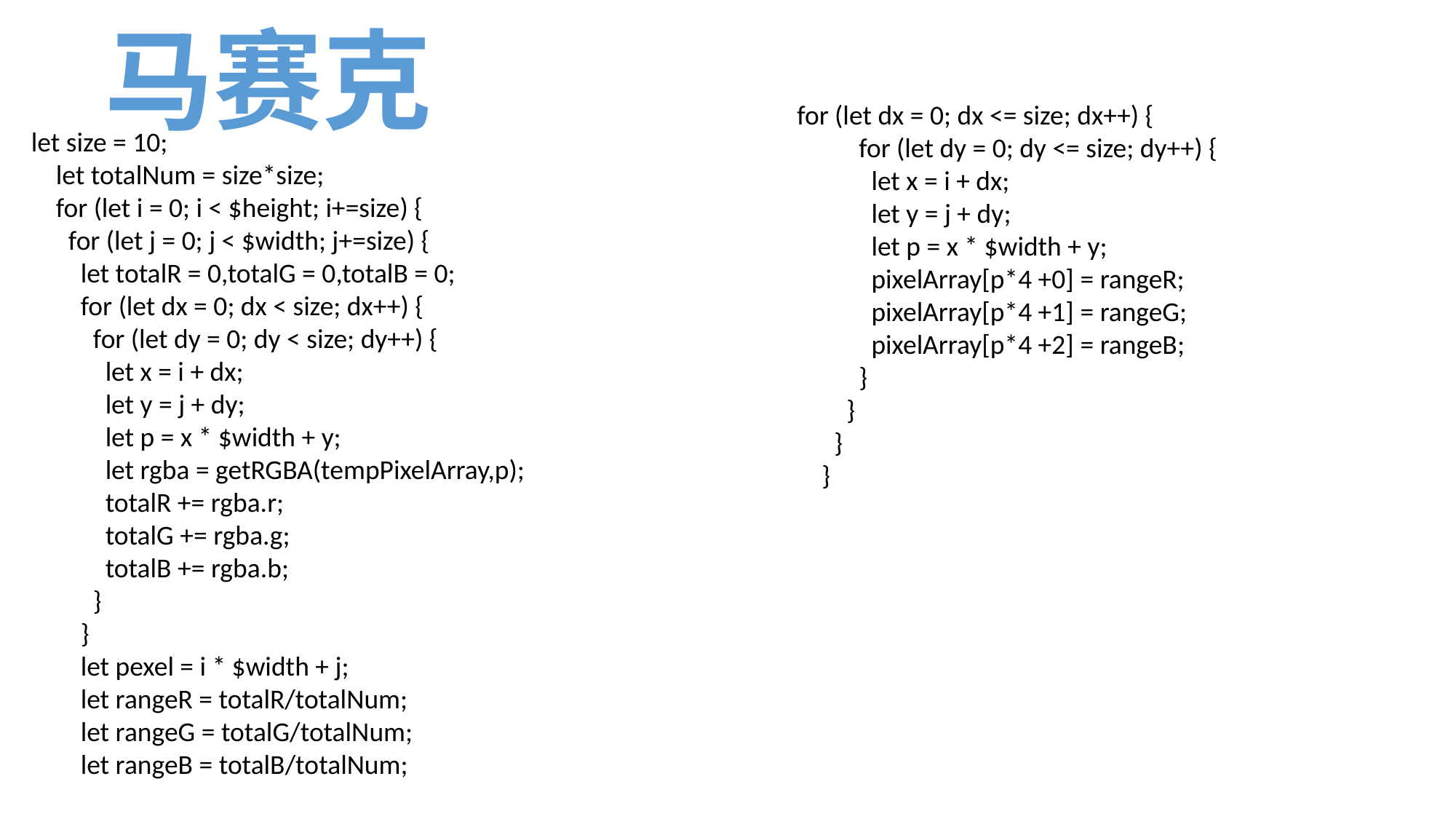

马赛克
for (let dx = 0; dx <= size; dx++) {
          for (let dy = 0; dy <= size; dy++) {
            let x = i + dx;
            let y = j + dy;
            let p = x * $width + y;
            pixelArray[p*4 +0] = rangeR;
            pixelArray[p*4 +1] = rangeG;
            pixelArray[p*4 +2] = rangeB;
          }
        }
      }
    }
let size = 10;
    let totalNum = size*size;
    for (let i = 0; i < $height; i+=size) {
      for (let j = 0; j < $width; j+=size) {
        let totalR = 0,totalG = 0,totalB = 0;
        for (let dx = 0; dx < size; dx++) {
          for (let dy = 0; dy < size; dy++) {
            let x = i + dx;
            let y = j + dy;
            let p = x * $width + y;
            let rgba = getRGBA(tempPixelArray,p);
            totalR += rgba.r;
            totalG += rgba.g;
            totalB += rgba.b;
          }
        }
        let pexel = i * $width + j;
        let rangeR = totalR/totalNum;
        let rangeG = totalG/totalNum;
        let rangeB = totalB/totalNum;